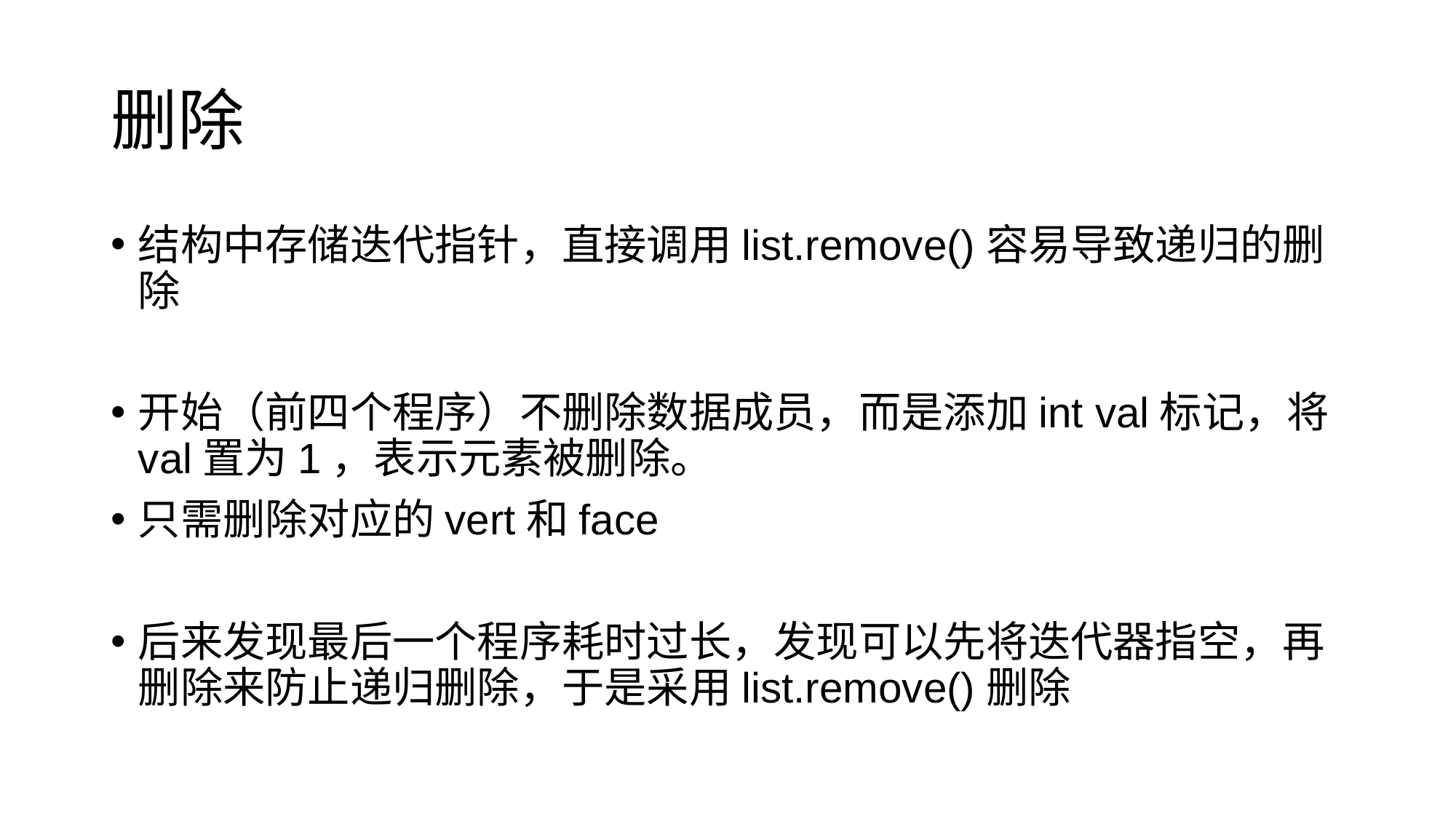

# 删除
结构中存储迭代指针，直接调用list.remove()容易导致递归的删除

开始（前四个程序）不删除数据成员，而是添加int val标记，将val置为1，表示元素被删除。
只需删除对应的vert和face

后来发现最后一个程序耗时过长，发现可以先将迭代器指空，再删除来防止递归删除，于是采用list.remove()删除